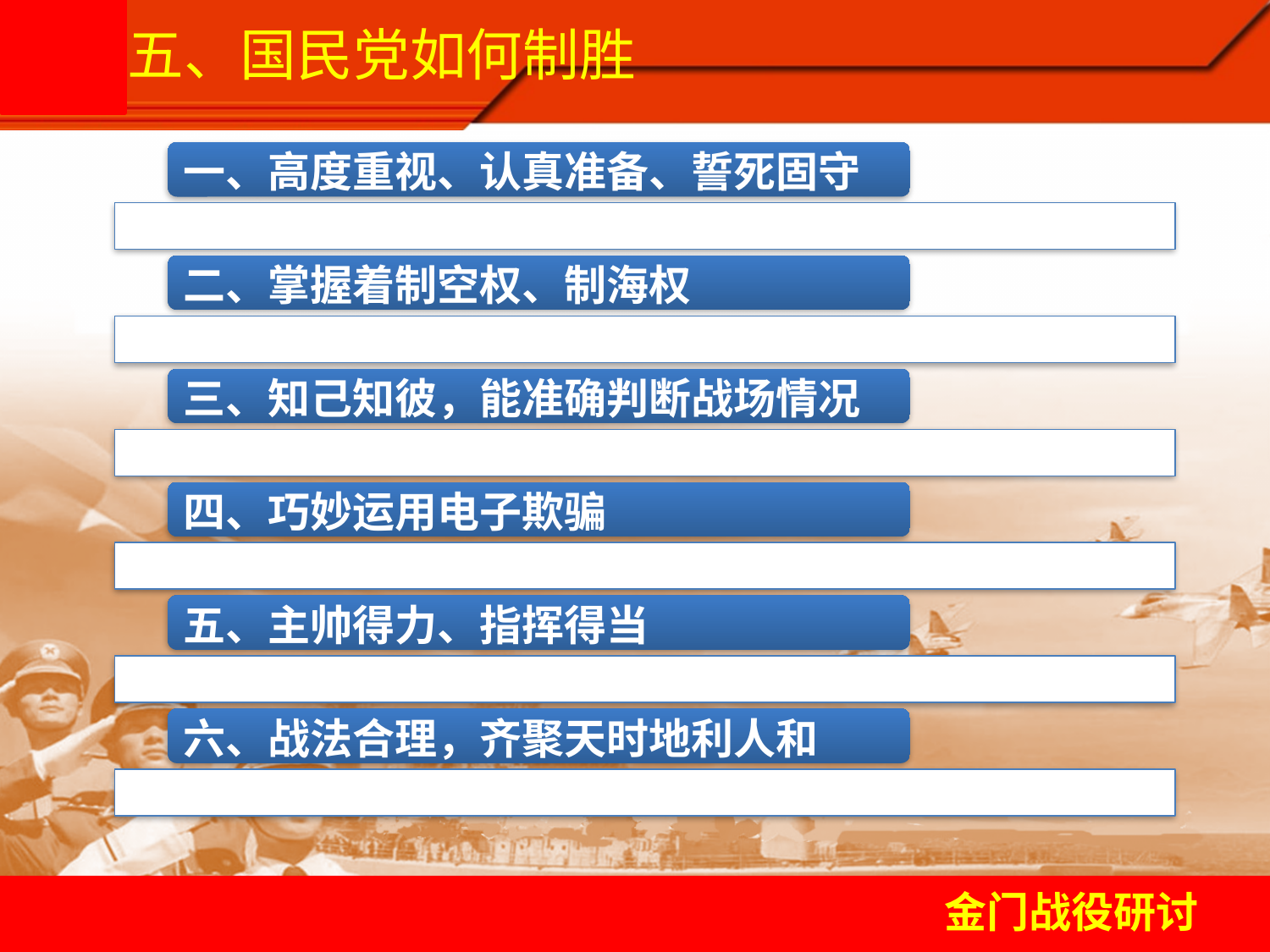

五、国民党如何制胜
一、高度重视、认真准备、誓死固守
二、掌握着制空权、制海权
三、知己知彼，能准确判断战场情况
四、巧妙运用电子欺骗
五、主帅得力、指挥得当
六、战法合理，齐聚天时地利人和
金门战役研讨